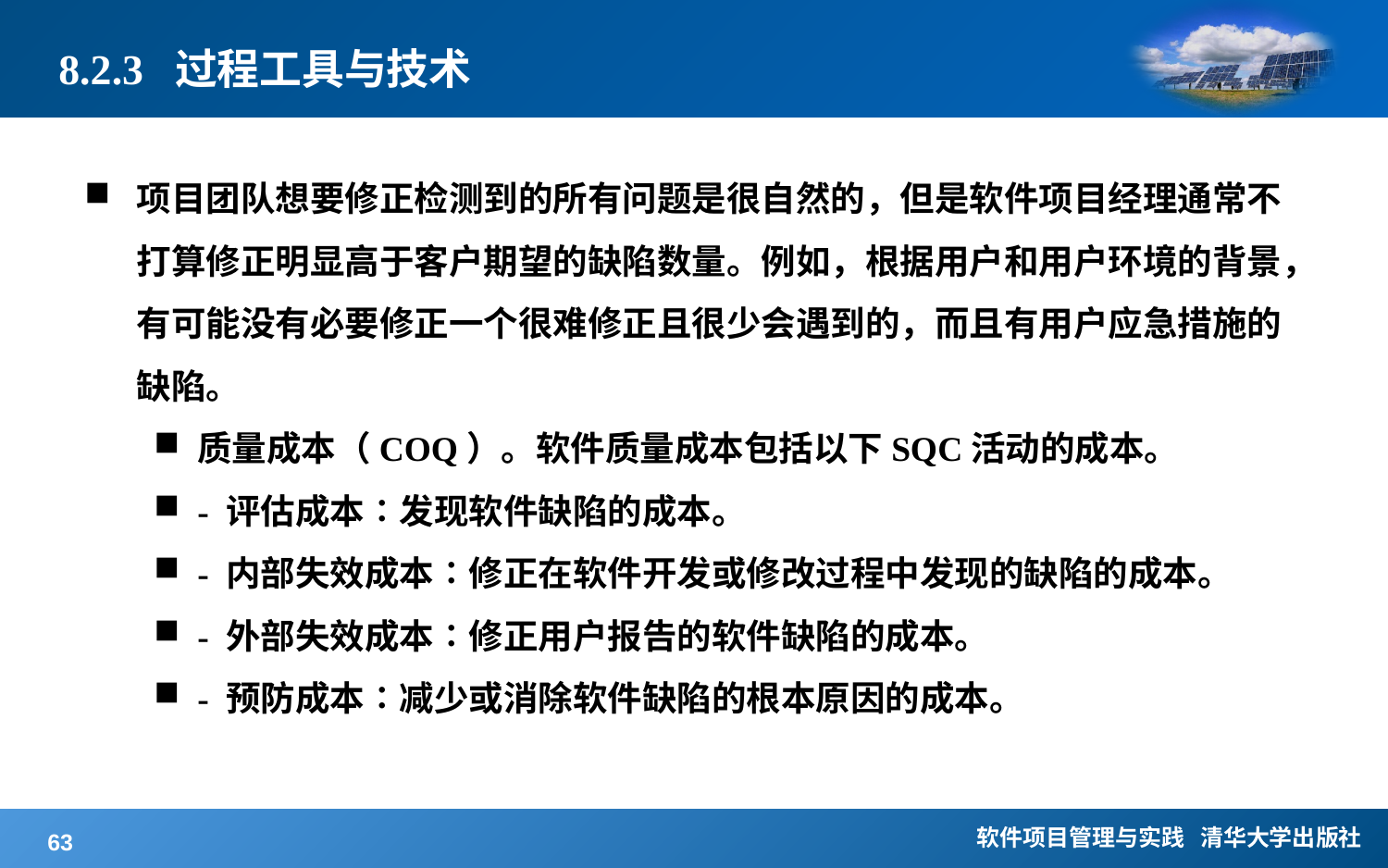

# 8.2.3  过程工具与技术
项目团队想要修正检测到的所有问题是很自然的，但是软件项目经理通常不打算修正明显高于客户期望的缺陷数量。例如，根据用户和用户环境的背景，有可能没有必要修正一个很难修正且很少会遇到的，而且有用户应急措施的缺陷。
质量成本（COQ）。软件质量成本包括以下SQC活动的成本。
- 评估成本∶发现软件缺陷的成本。
- 内部失效成本∶修正在软件开发或修改过程中发现的缺陷的成本。
- 外部失效成本∶修正用户报告的软件缺陷的成本。
- 预防成本∶减少或消除软件缺陷的根本原因的成本。